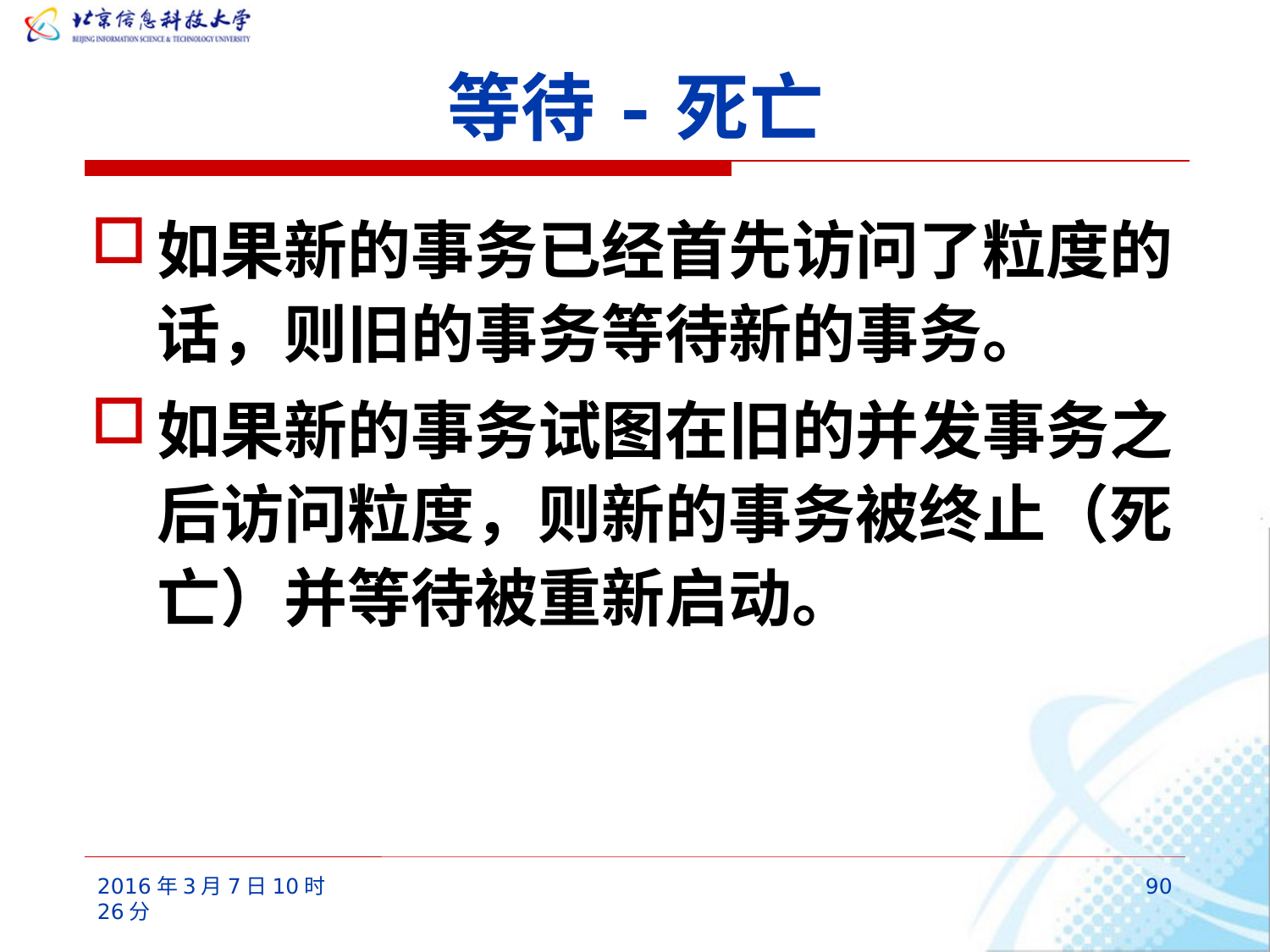

# 等待-死亡
如果新的事务已经首先访问了粒度的话，则旧的事务等待新的事务。
如果新的事务试图在旧的并发事务之后访问粒度，则新的事务被终止（死亡）并等待被重新启动。
2016年3月7日10时26分
90